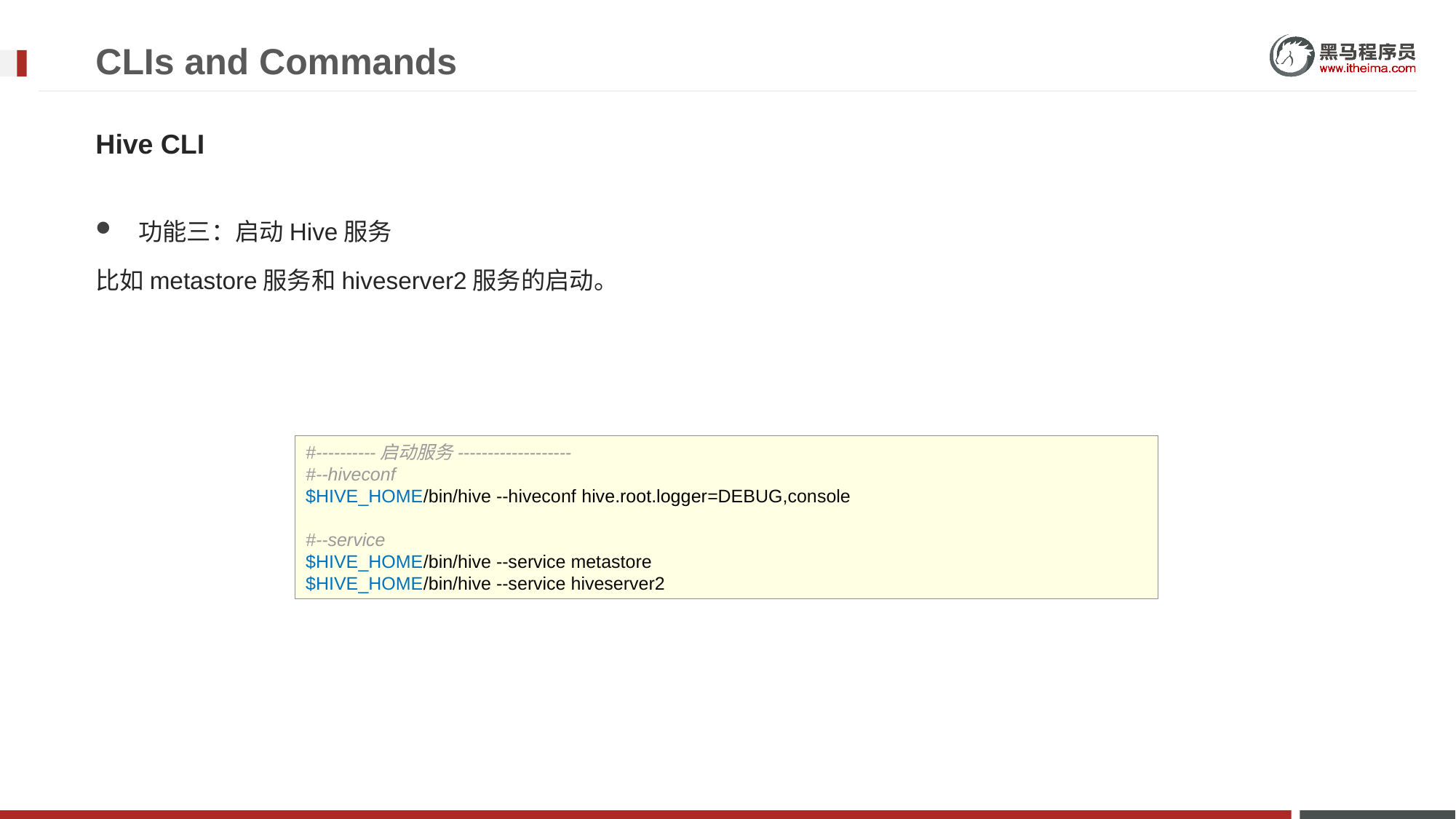

# CLIs and Commands
Hive CLI
功能三：启动Hive服务
比如metastore服务和hiveserver2服务的启动。
#----------启动服务-------------------
#--hiveconf
$HIVE_HOME/bin/hive --hiveconf hive.root.logger=DEBUG,console
#--service
$HIVE_HOME/bin/hive --service metastore
$HIVE_HOME/bin/hive --service hiveserver2